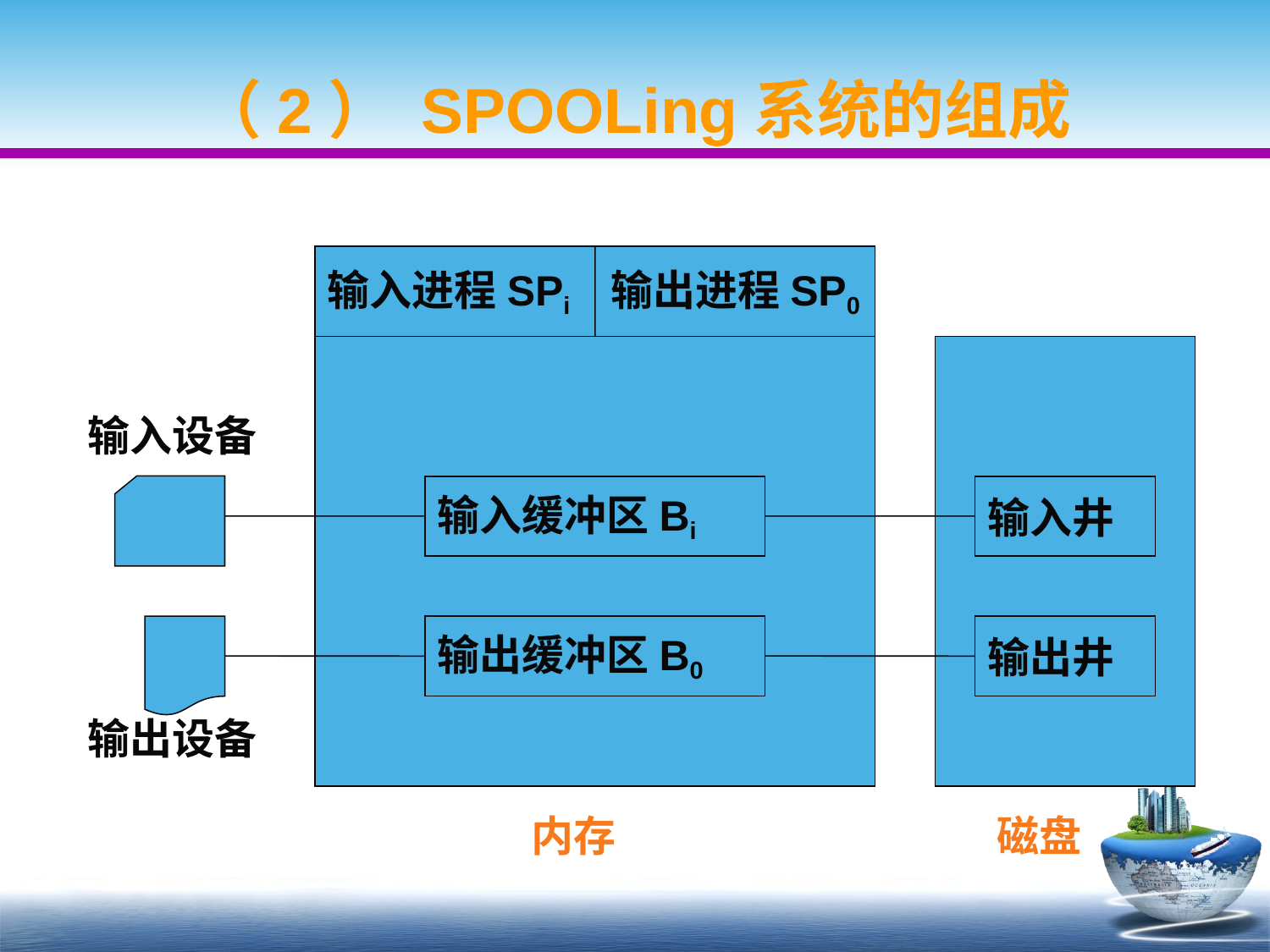

# （2） SPOOLing系统的组成

输入进程SPi   输出进程SP0

输入设备

输入缓冲区Bi
输入井

输出缓冲区B0
输出井

输出设备
内存
磁盘